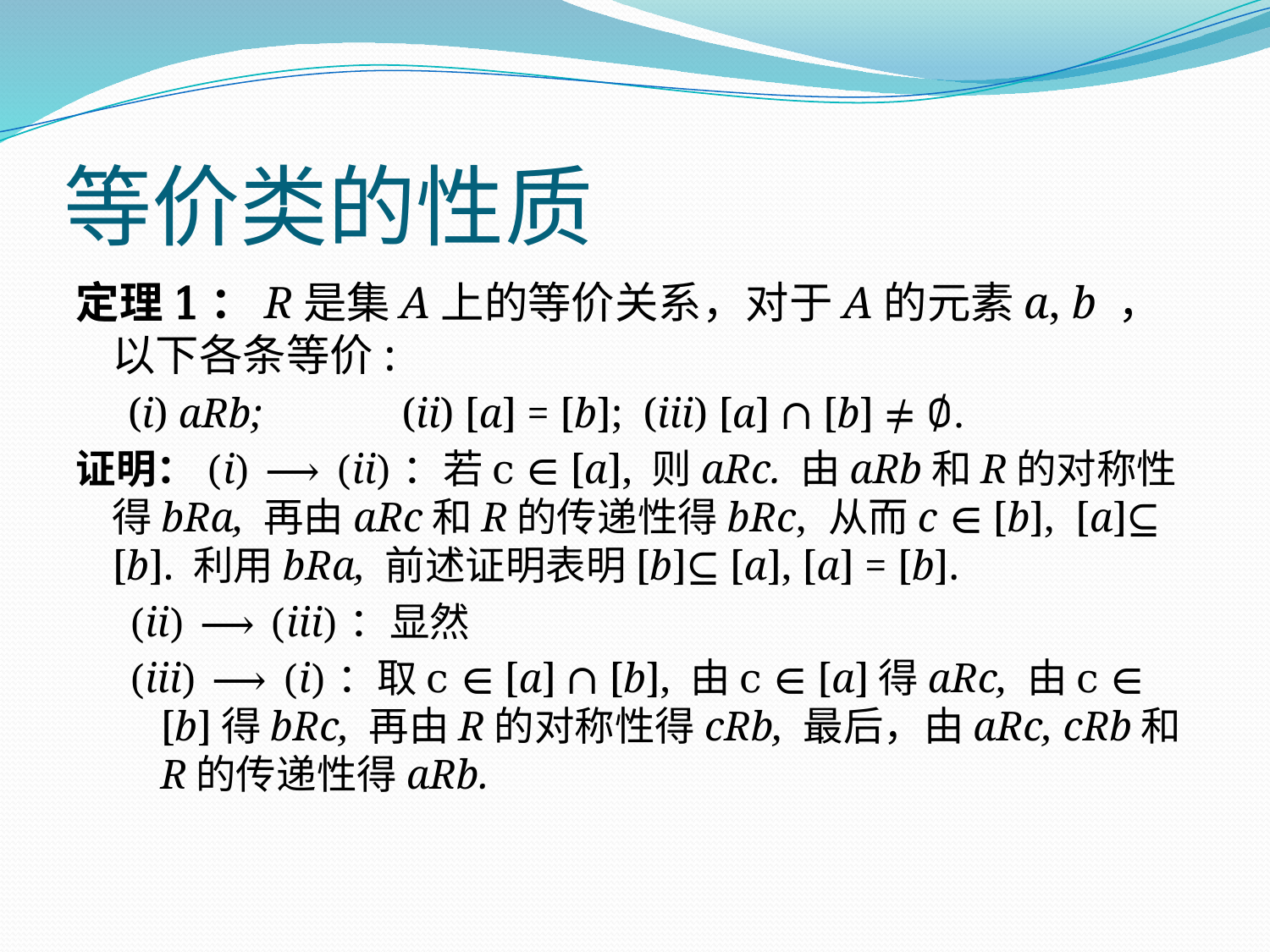

# 等价类的性质
定理1：R是集A上的等价关系，对于A的元素a, b ，以下各条等价:
(i) aRb;  		(ii) [a] = [b]; 		(iii) [a] ∩ [b] ≠ ∅.
证明：(i) ⟶ (ii)：若c ∈ [a], 则aRc. 由aRb和R的对称性得bRa, 再由aRc和R的传递性得bRc, 从而c ∈ [b],  [a]⊆ [b]. 利用bRa, 前述证明表明[b]⊆ [a], [a] = [b].
(ii) ⟶ (iii)：显然
(iii) ⟶ (i)：取c ∈ [a] ∩ [b], 由c ∈ [a]得aRc, 由c ∈ [b]得bRc, 再由R的对称性得cRb, 最后，由aRc, cRb和R的传递性得aRb.